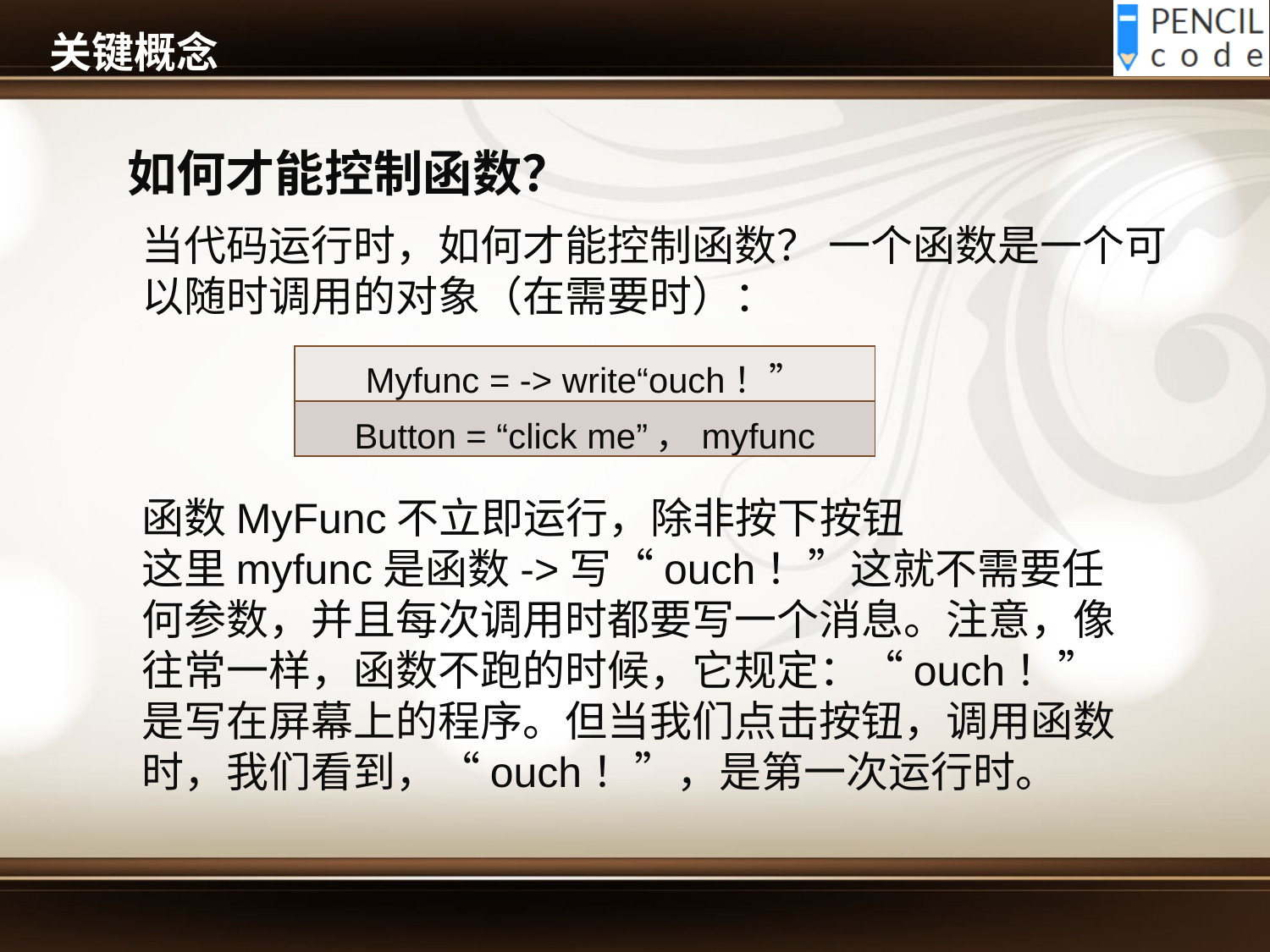

# 关键概念
如何才能控制函数？
当代码运行时，如何才能控制函数？ 一个函数是一个可以随时调用的对象（在需要时）：
| Myfunc = -> write“ouch！” |
| --- |
| Button = “click me”，myfunc |
函数MyFunc不立即运行，除非按下按钮
这里myfunc是函数->写“ouch！”这就不需要任何参数，并且每次调用时都要写一个消息。注意，像往常一样，函数不跑的时候，它规定：“ouch！”是写在屏幕上的程序。但当我们点击按钮，调用函数时，我们看到，“ouch！”，是第一次运行时。